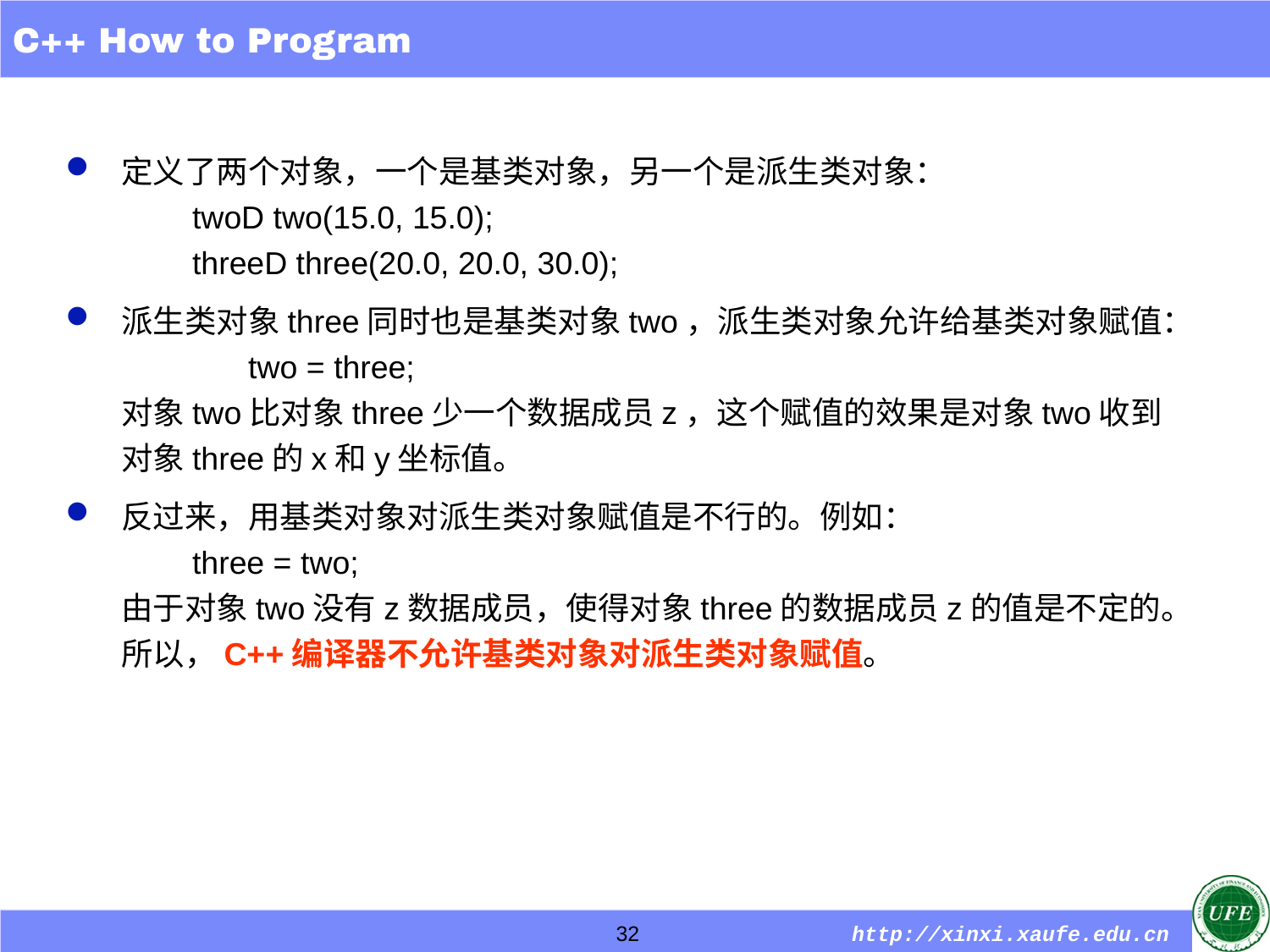

定义了两个对象，一个是基类对象，另一个是派生类对象：
　　twoD two(15.0, 15.0);
　　threeD three(20.0, 20.0, 30.0);
派生类对象three同时也是基类对象two，派生类对象允许给基类对象赋值： 	two = three;
对象two比对象three少一个数据成员z，这个赋值的效果是对象two收到对象three的x和y坐标值。
反过来，用基类对象对派生类对象赋值是不行的。例如：
　　three = two;
由于对象two没有z数据成员，使得对象three的数据成员z的值是不定的。所以，C++编译器不允许基类对象对派生类对象赋值。
32